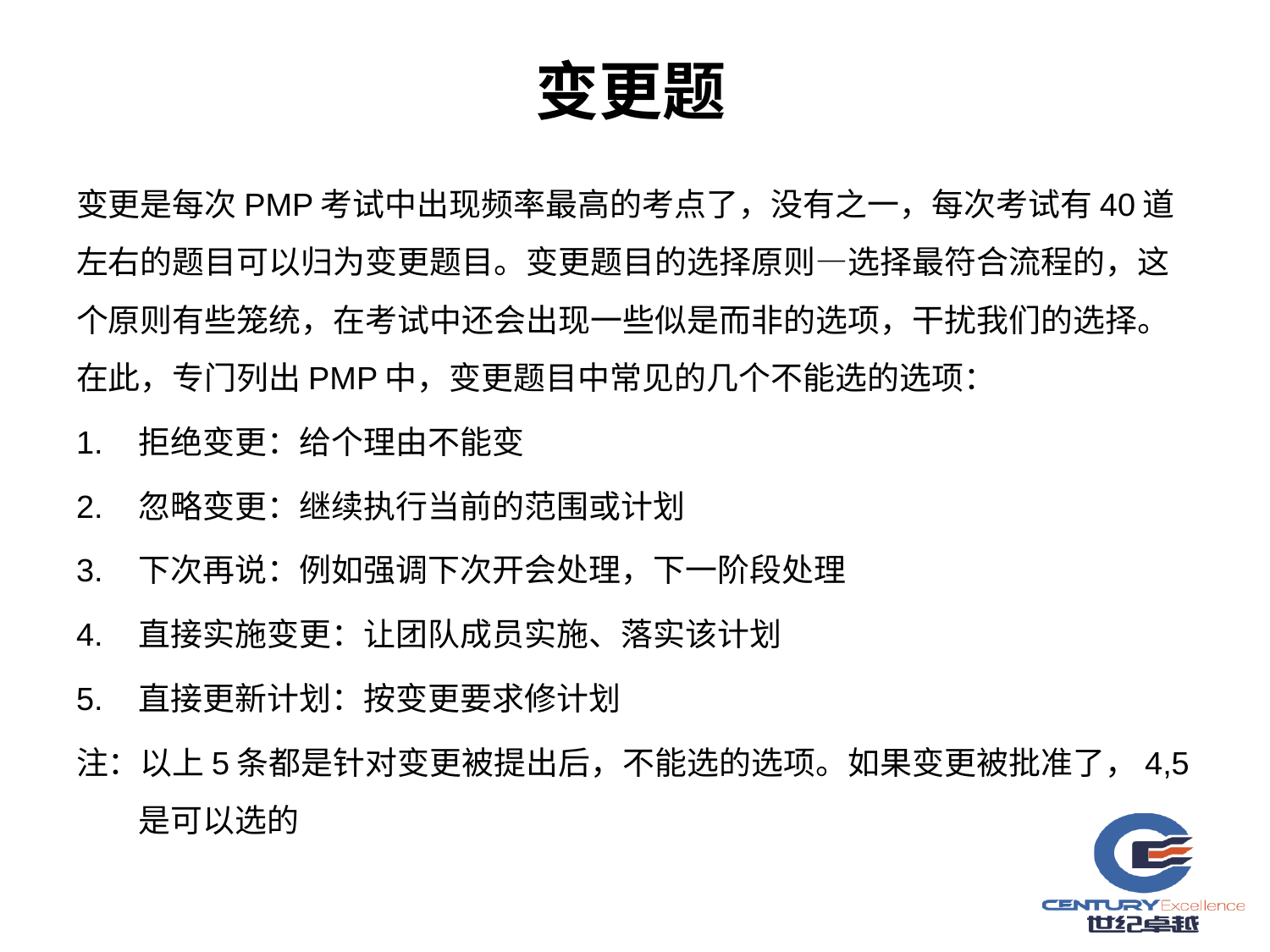

# 变更题
变更是每次PMP考试中出现频率最高的考点了，没有之一，每次考试有40道左右的题目可以归为变更题目。变更题目的选择原则—选择最符合流程的，这个原则有些笼统，在考试中还会出现一些似是而非的选项，干扰我们的选择。在此，专门列出PMP中，变更题目中常见的几个不能选的选项：
拒绝变更：给个理由不能变
忽略变更：继续执行当前的范围或计划
下次再说：例如强调下次开会处理，下一阶段处理
直接实施变更：让团队成员实施、落实该计划
直接更新计划：按变更要求修计划
注：以上5条都是针对变更被提出后，不能选的选项。如果变更被批准了，4,5是可以选的